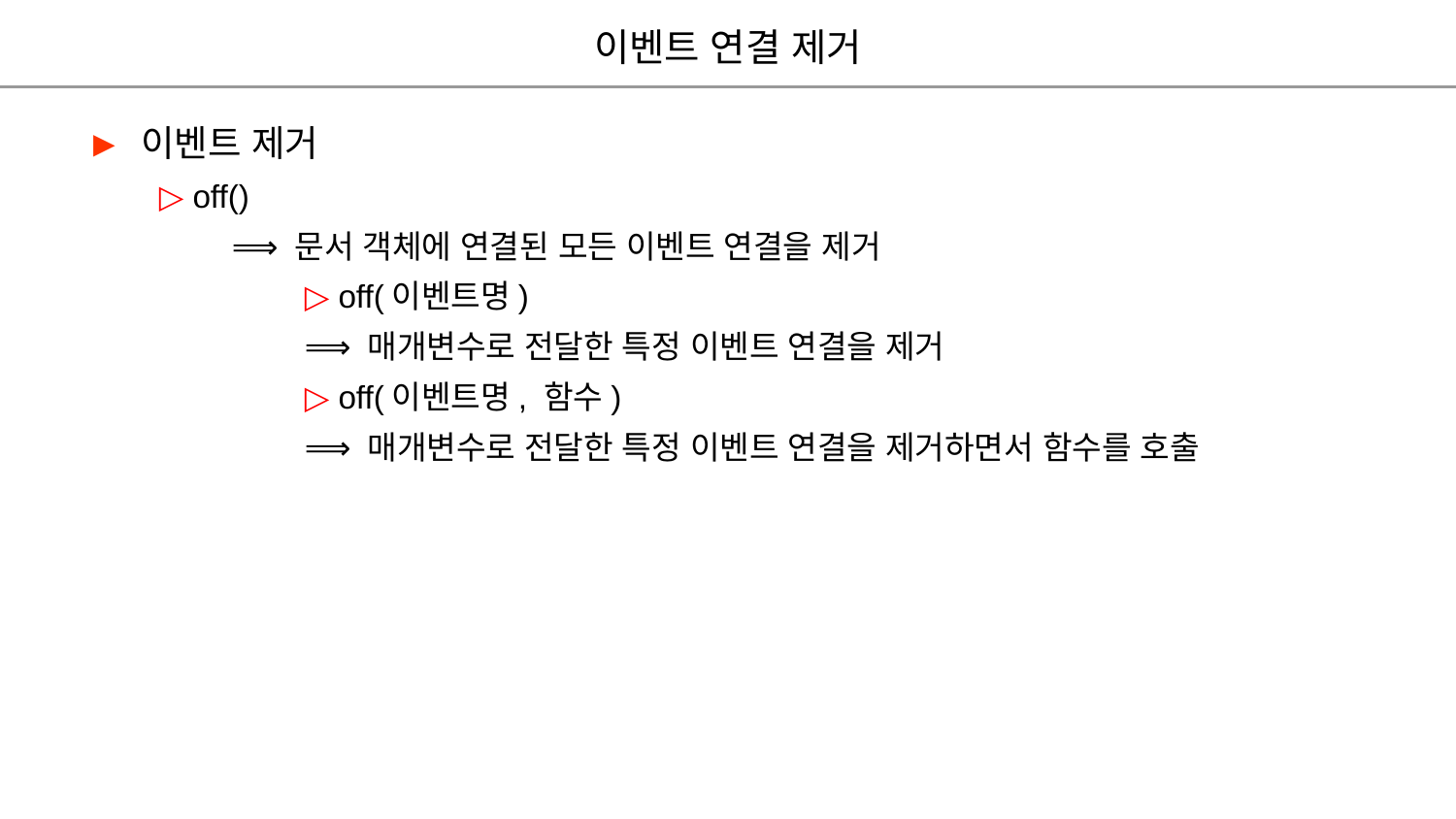

이벤트 연결 제거
► 이벤트 제거
▷ off()
⟹ 문서 객체에 연결된 모든 이벤트 연결을 제거
▷ off(이벤트명)
⟹ 매개변수로 전달한 특정 이벤트 연결을 제거
▷ off(이벤트명, 함수)
⟹ 매개변수로 전달한 특정 이벤트 연결을 제거하면서 함수를 호출